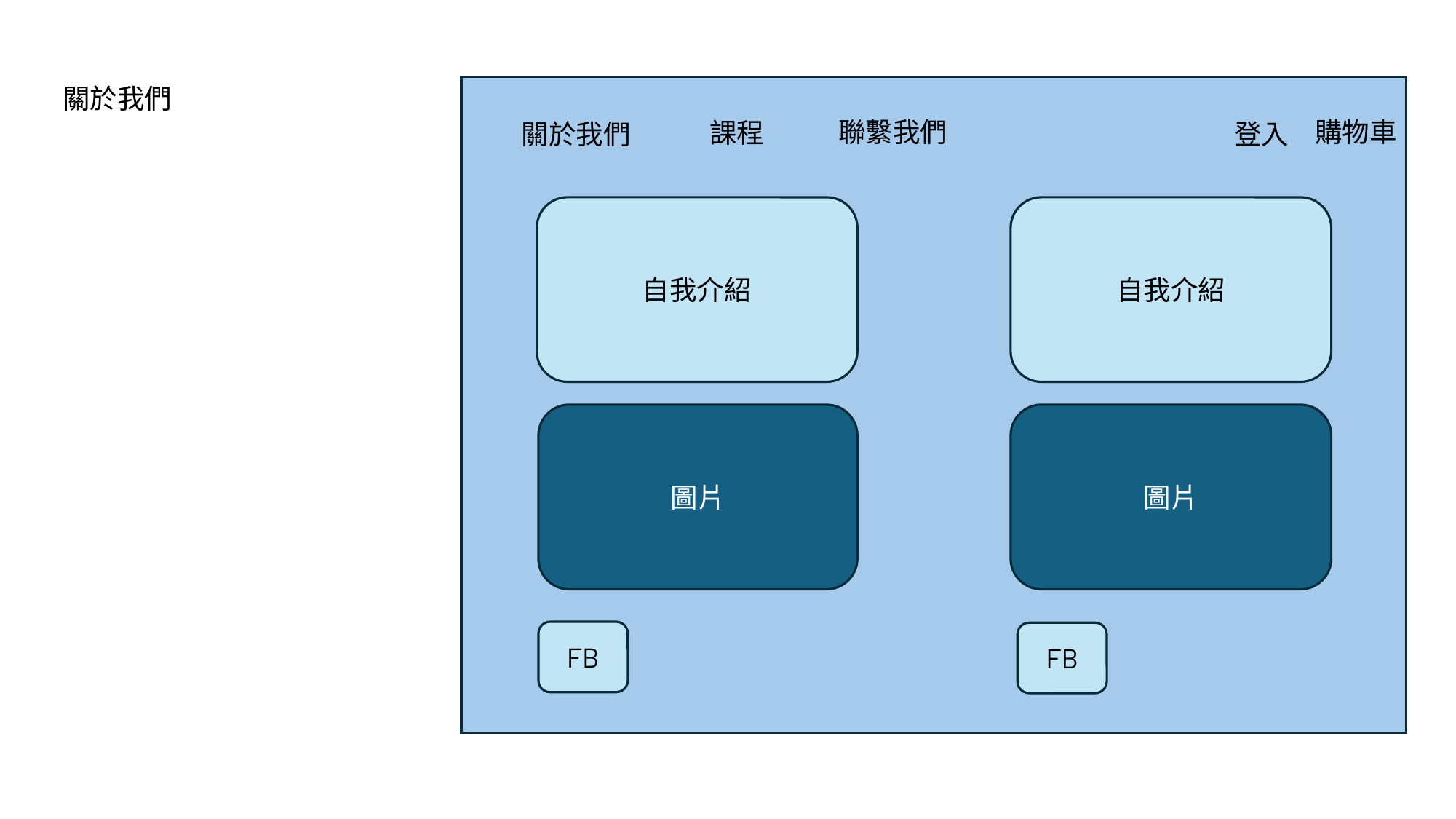

關於我們

課程
關於我們
自我介紹
自我介紹
圖片
圖片
聯繫我們
購物車
登入
FB
FB